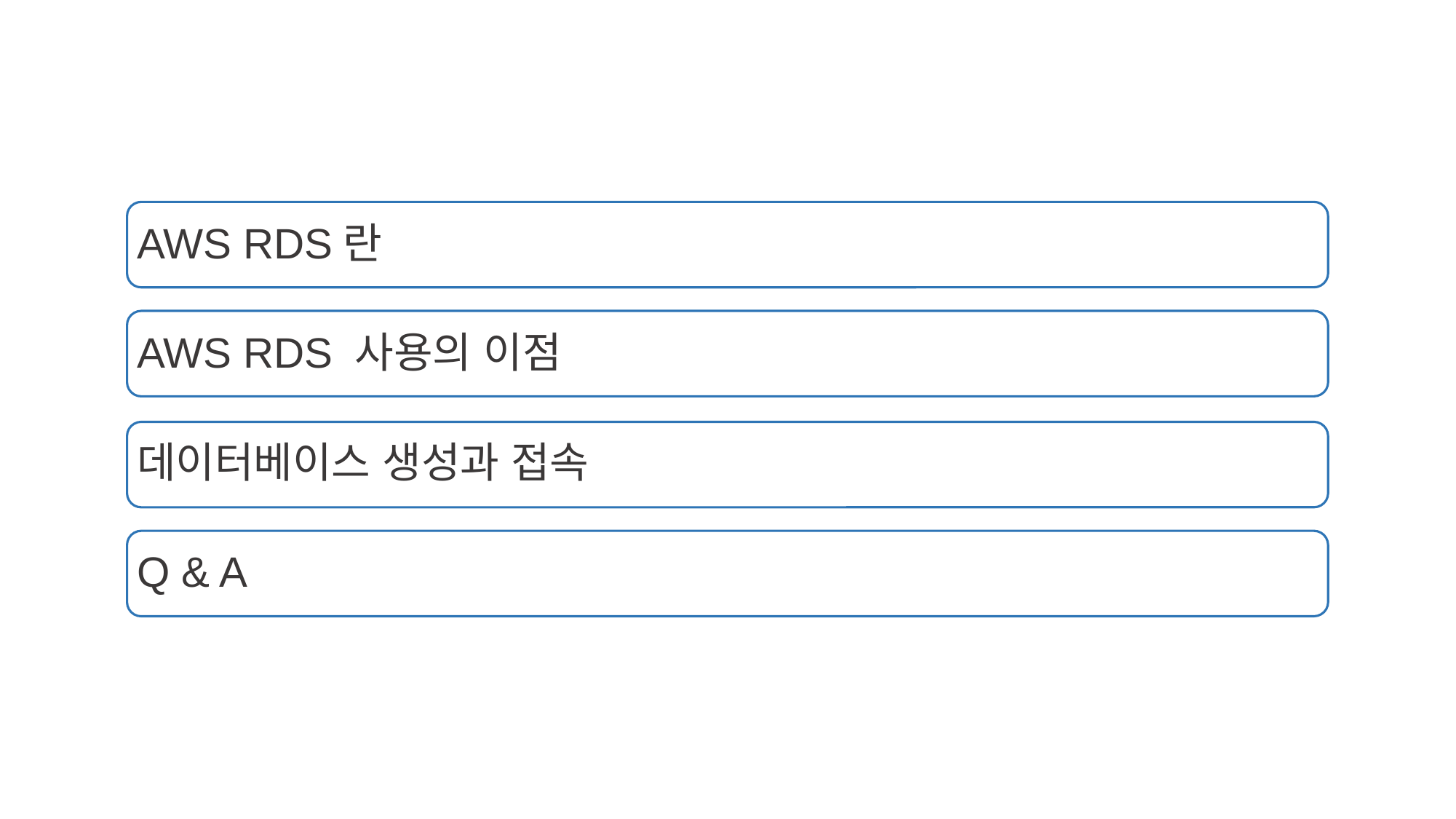

AWS RDS란
AWS RDS 사용의 이점
데이터베이스 생성과 접속
Q & A